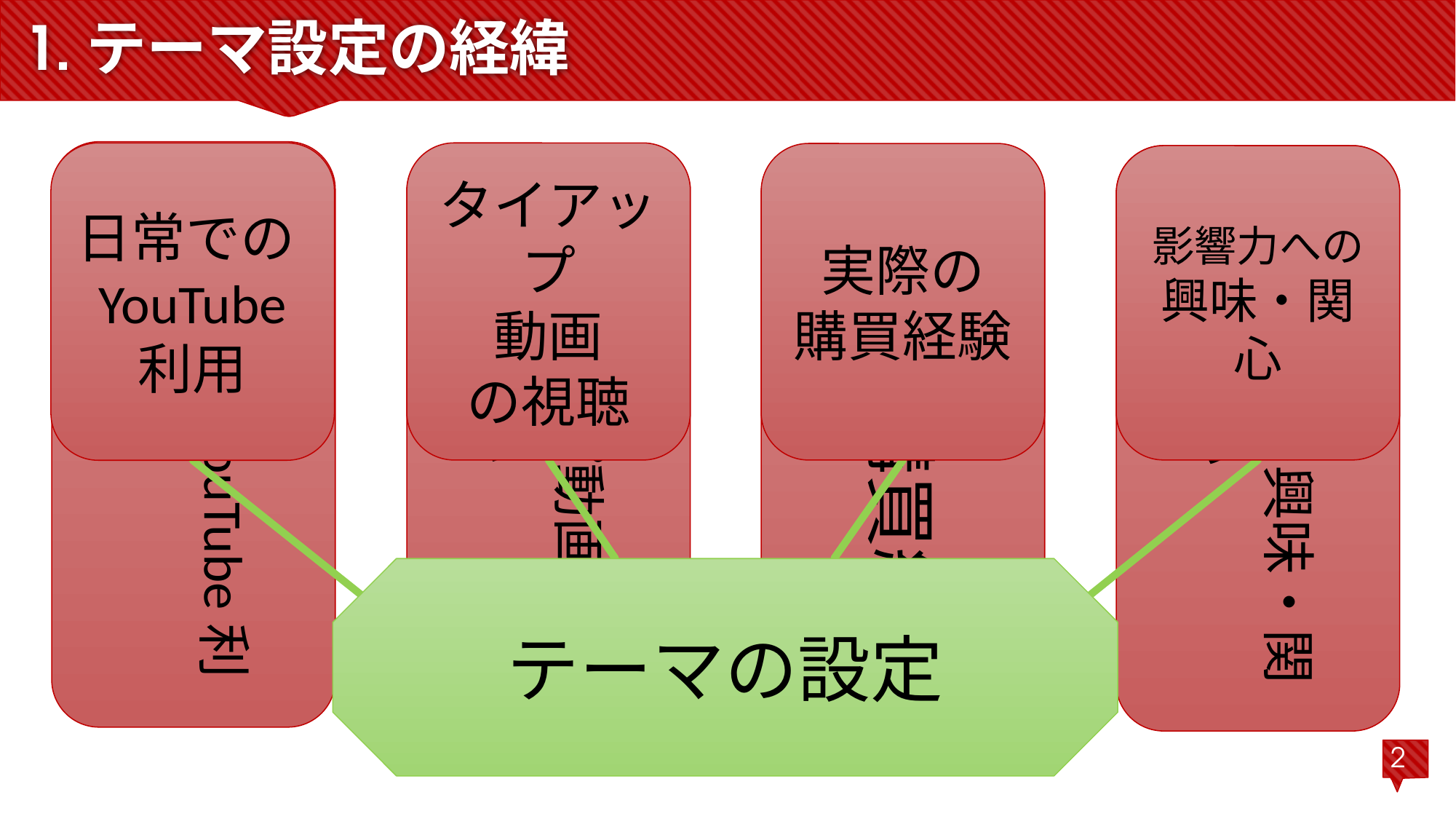

# 1.テーマ設定の経緯
日常でのYouTube利用
日常でのYouTube
利用
タイアップ
動画
の視聴
実際の
購買経験
タイアップ動画の視聴
実際の購買経験
影響力への興味・関心
影響力への
興味・関心
テーマの設定